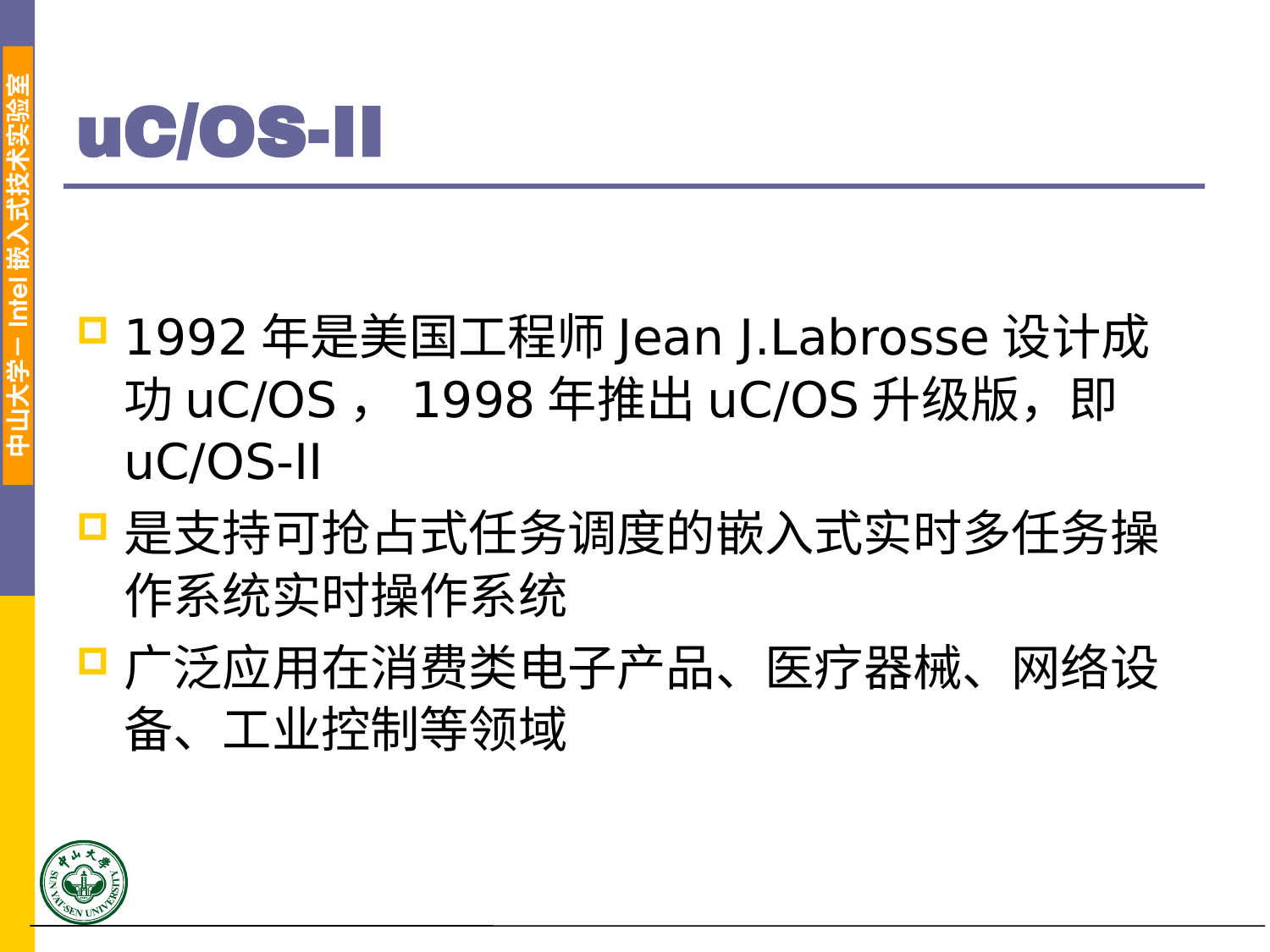

# uC/OS-II
1992年是美国工程师Jean J.Labrosse设计成功uC/OS，1998年推出uC/OS升级版，即uC/OS-II
是支持可抢占式任务调度的嵌入式实时多任务操作系统实时操作系统
广泛应用在消费类电子产品、医疗器械、网络设备、工业控制等领域